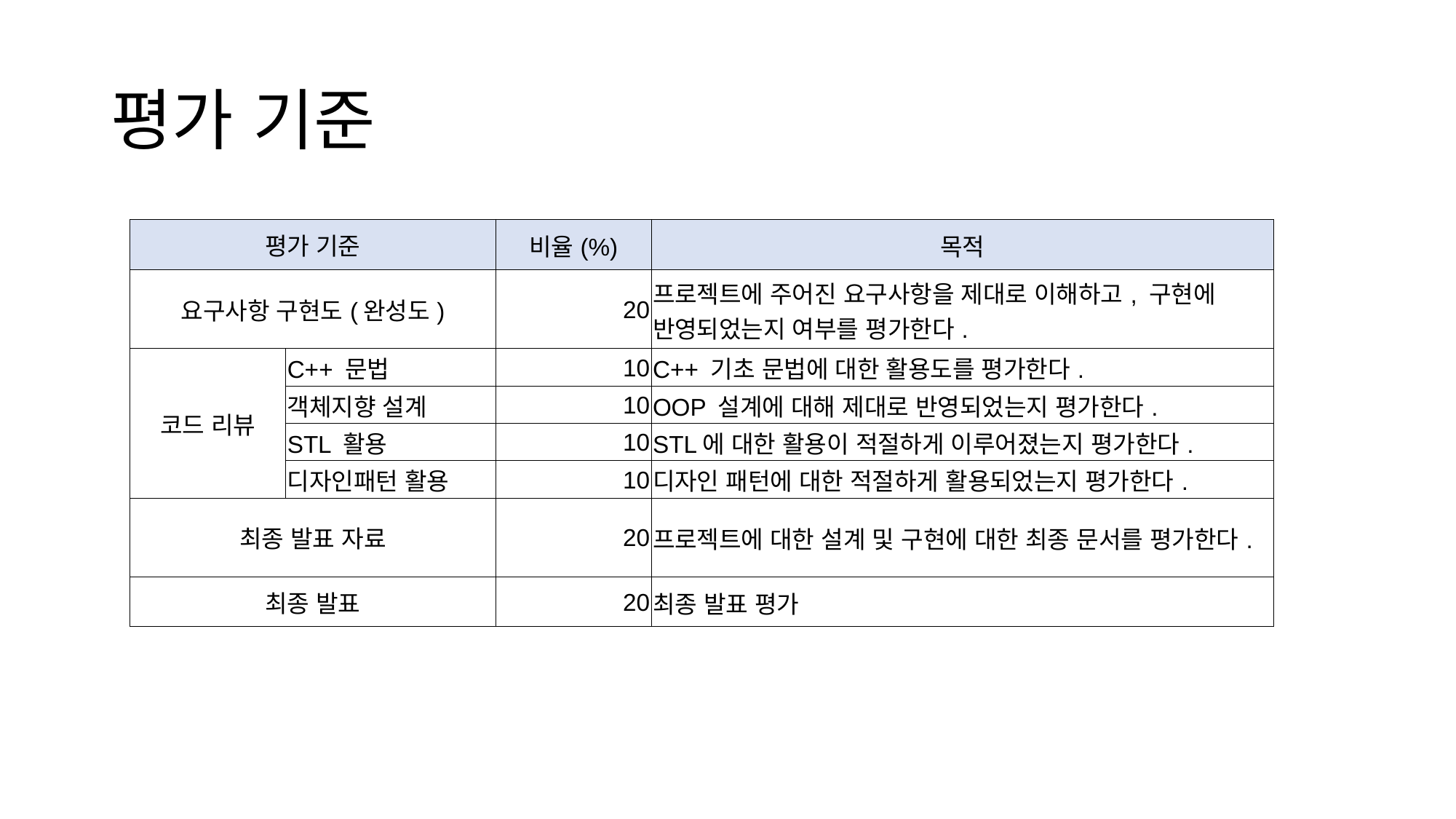

# 평가 기준
| 평가 기준 |  | 비율(%) | 목적 |
| --- | --- | --- | --- |
| 요구사항 구현도(완성도) |  | 20 | 프로젝트에 주어진 요구사항을 제대로 이해하고, 구현에 반영되었는지 여부를 평가한다. |
| 코드 리뷰 | C++ 문법 | 10 | C++ 기초 문법에 대한 활용도를 평가한다. |
|  | 객체지향 설계 | 10 | OOP 설계에 대해 제대로 반영되었는지 평가한다. |
|  | STL 활용 | 10 | STL에 대한 활용이 적절하게 이루어졌는지 평가한다. |
|  | 디자인패턴 활용 | 10 | 디자인 패턴에 대한 적절하게 활용되었는지 평가한다. |
| 최종 발표 자료 |  | 20 | 프로젝트에 대한 설계 및 구현에 대한 최종 문서를 평가한다. |
| 최종 발표 |  | 20 | 최종 발표 평가 |